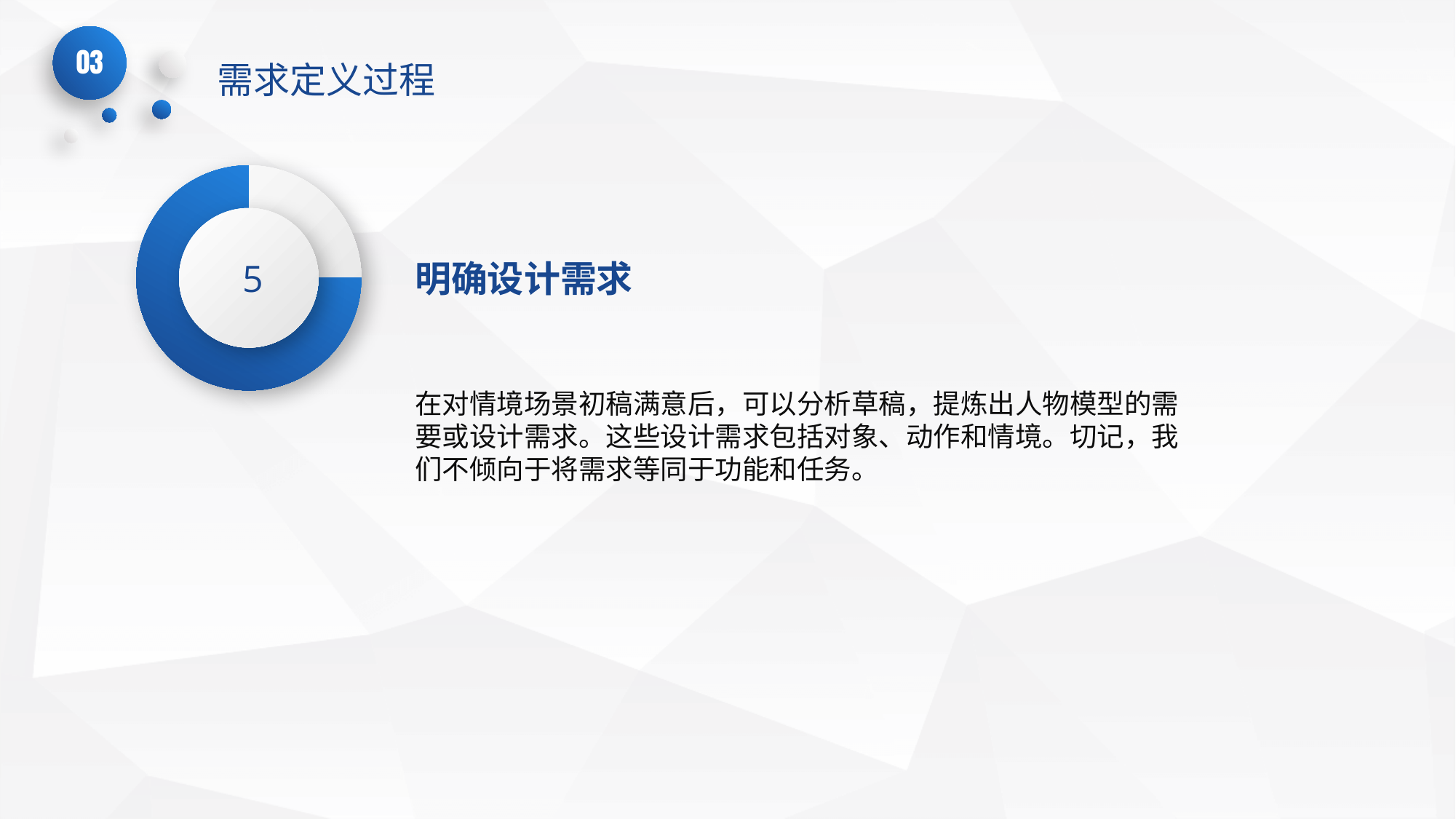

03

需求定义过程

5
明确设计需求
在对情境场景初稿满意后，可以分析草稿，提炼出人物模型的需要或设计需求。这些设计需求包括对象、动作和情境。切记，我们不倾向于将需求等同于功能和任务。